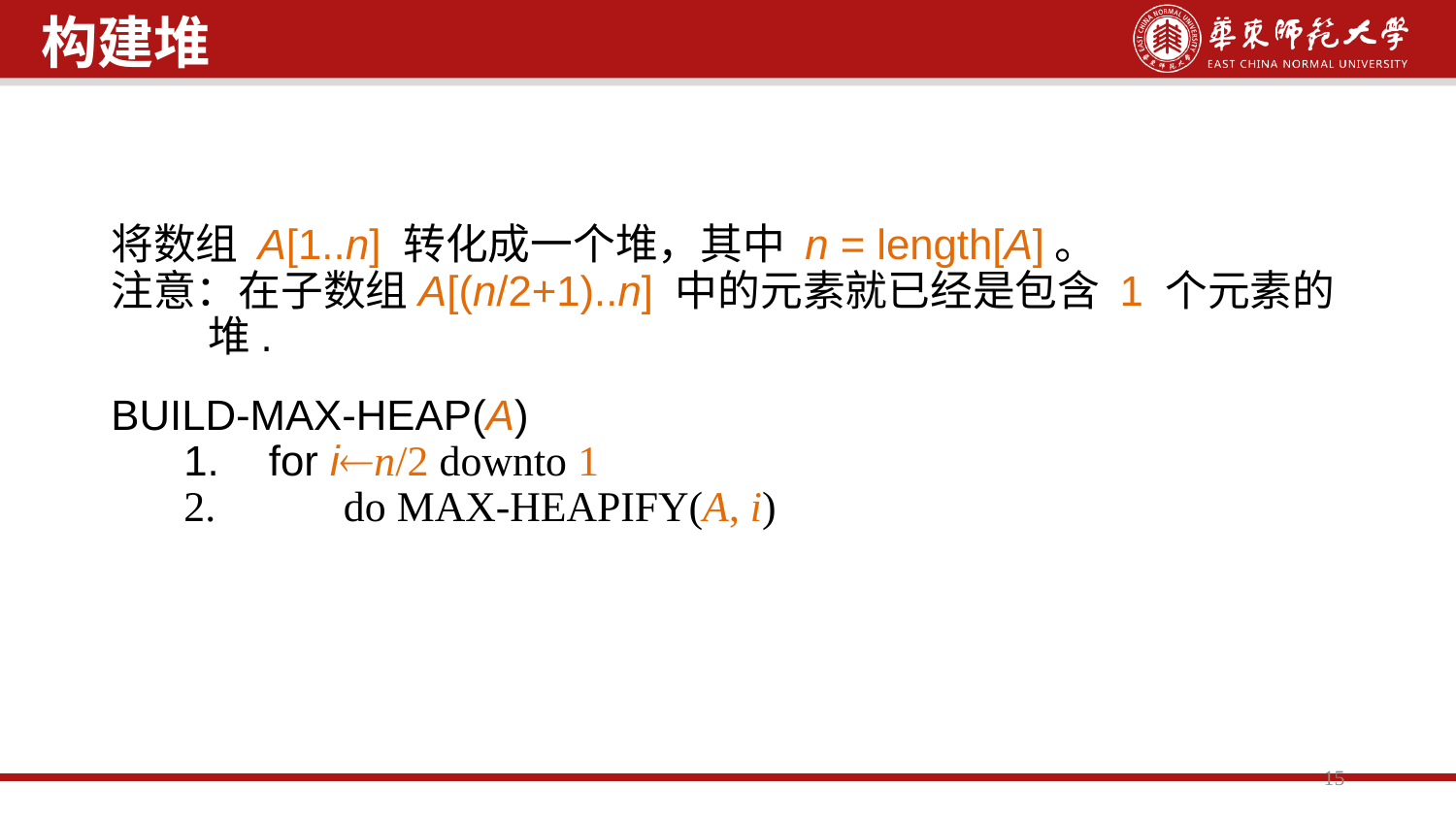

15
将数组 A[1..n] 转化成一个堆，其中 n = length[A]。
注意：在子数组A[(n/2+1)..n] 中的元素就已经是包含 1 个元素的堆.

BUILD-MAX-HEAP(A)
for i←n/2 downto 1
       do MAX-HEAPIFY(A, i)
构建堆